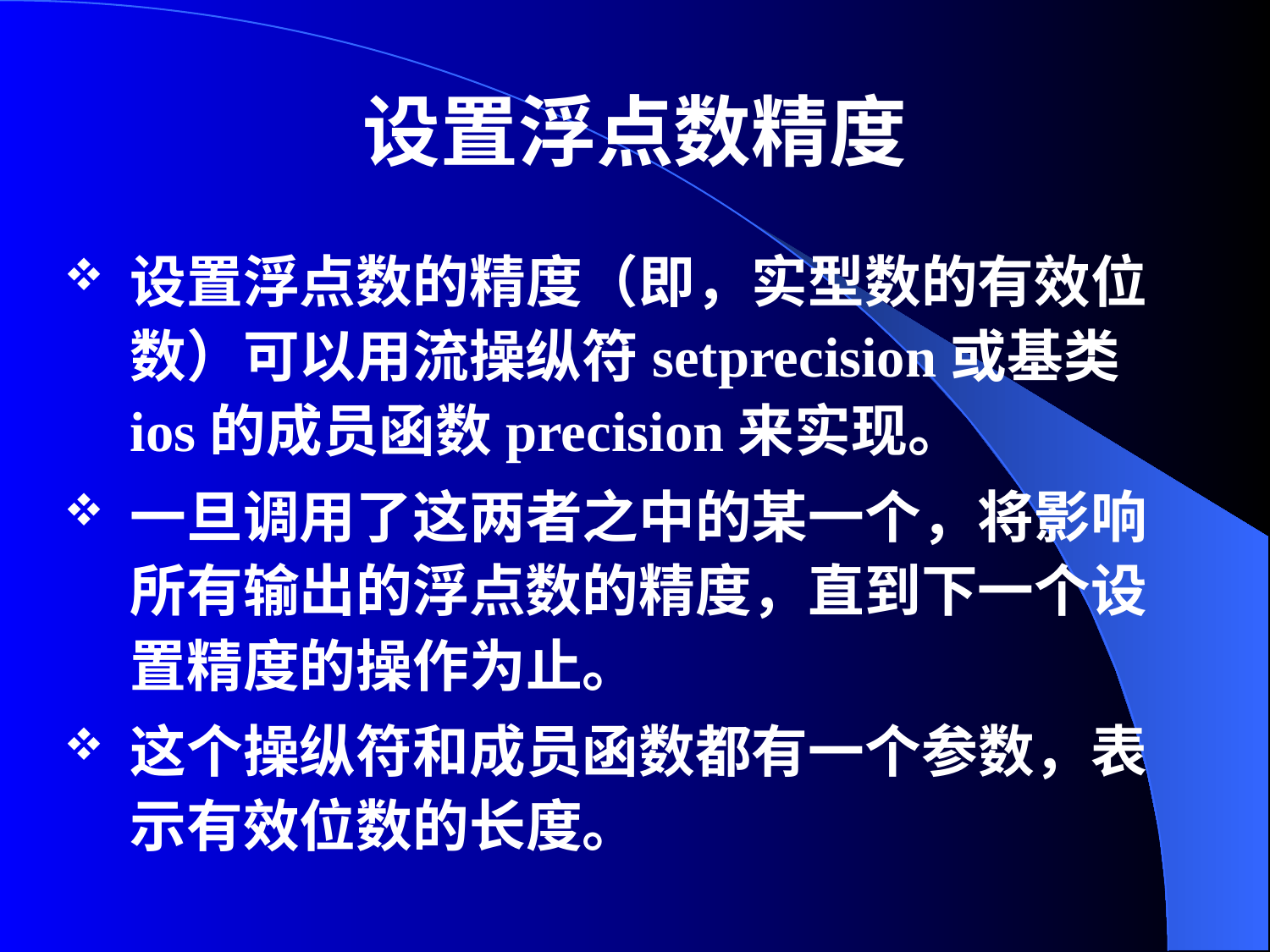

# 设置浮点数精度
设置浮点数的精度（即，实型数的有效位数）可以用流操纵符setprecision或基类ios的成员函数precision来实现。
一旦调用了这两者之中的某一个，将影响所有输出的浮点数的精度，直到下一个设置精度的操作为止。
这个操纵符和成员函数都有一个参数，表示有效位数的长度。